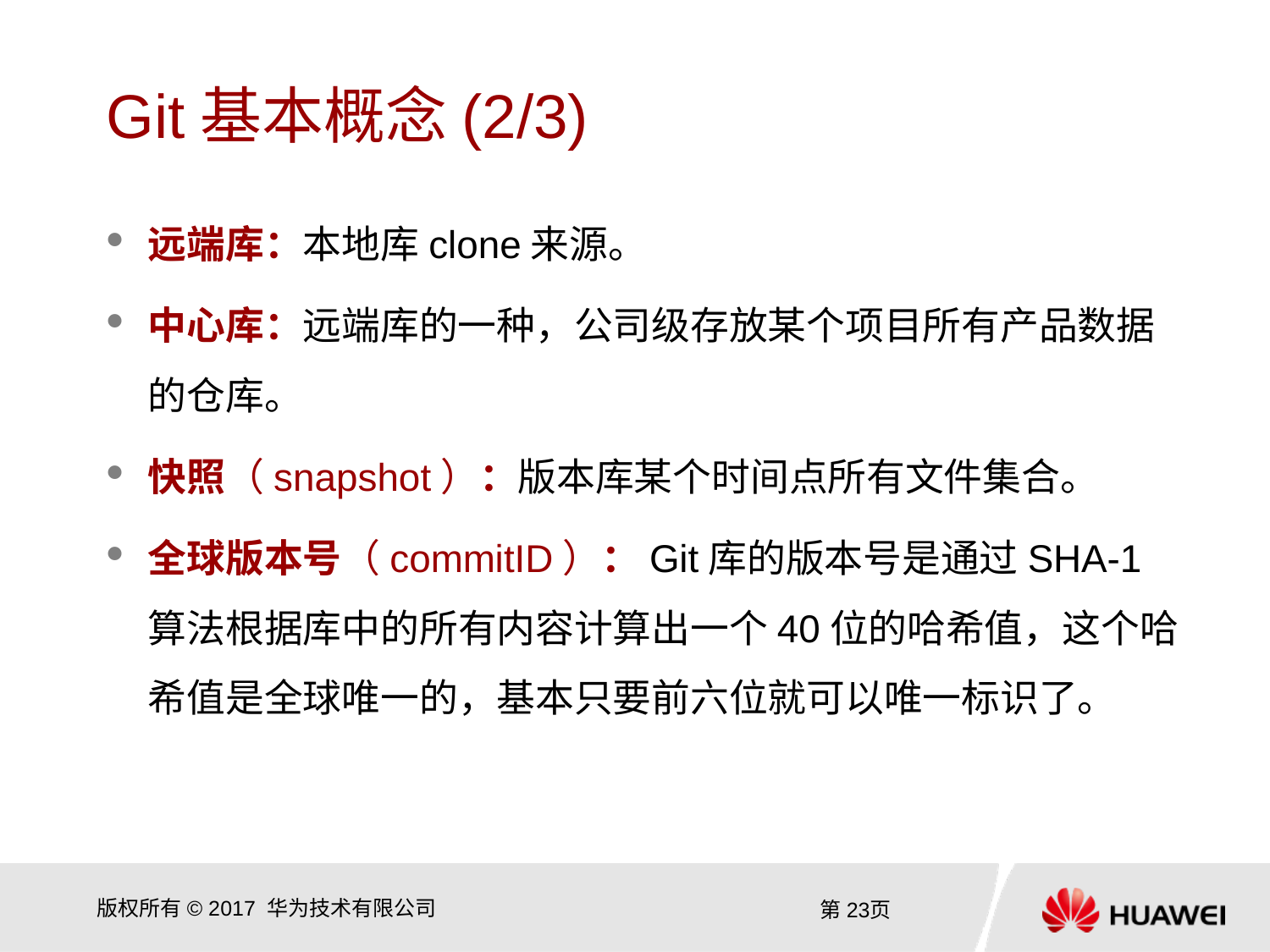

# Git基本概念(2/3)
远端库：本地库clone来源。
中心库：远端库的一种，公司级存放某个项目所有产品数据的仓库。
快照（snapshot）：版本库某个时间点所有文件集合。
全球版本号（commitID）：Git库的版本号是通过SHA-1算法根据库中的所有内容计算出一个40位的哈希值，这个哈希值是全球唯一的，基本只要前六位就可以唯一标识了。